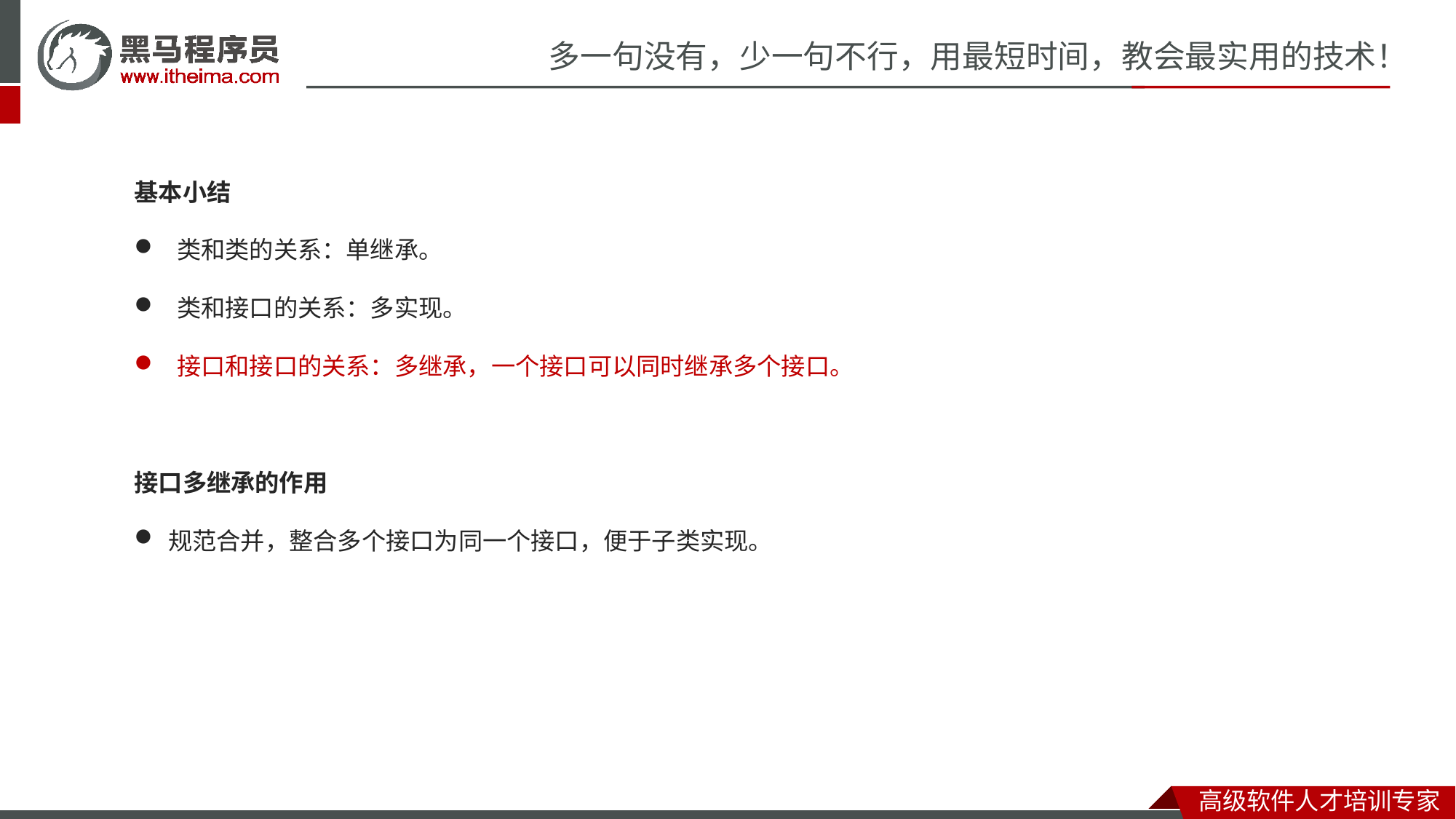

基本小结
类和类的关系：单继承。
类和接口的关系：多实现。
接口和接口的关系：多继承，一个接口可以同时继承多个接口。

接口多继承的作用
规范合并，整合多个接口为同一个接口，便于子类实现。